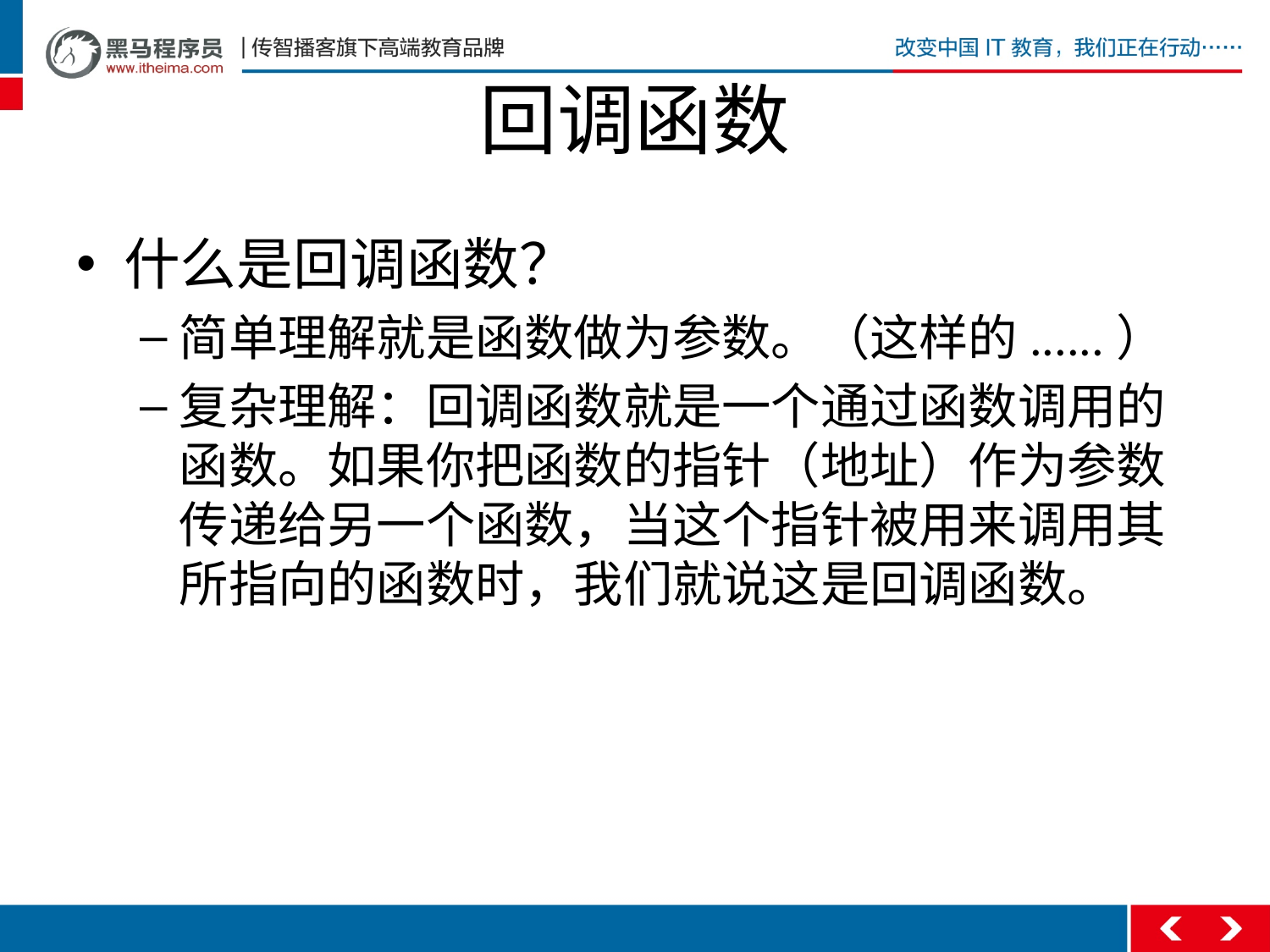

# 回调函数
什么是回调函数？
简单理解就是函数做为参数。（这样的......）
复杂理解：回调函数就是一个通过函数调用的函数。如果你把函数的指针（地址）作为参数传递给另一个函数，当这个指针被用来调用其所指向的函数时，我们就说这是回调函数。